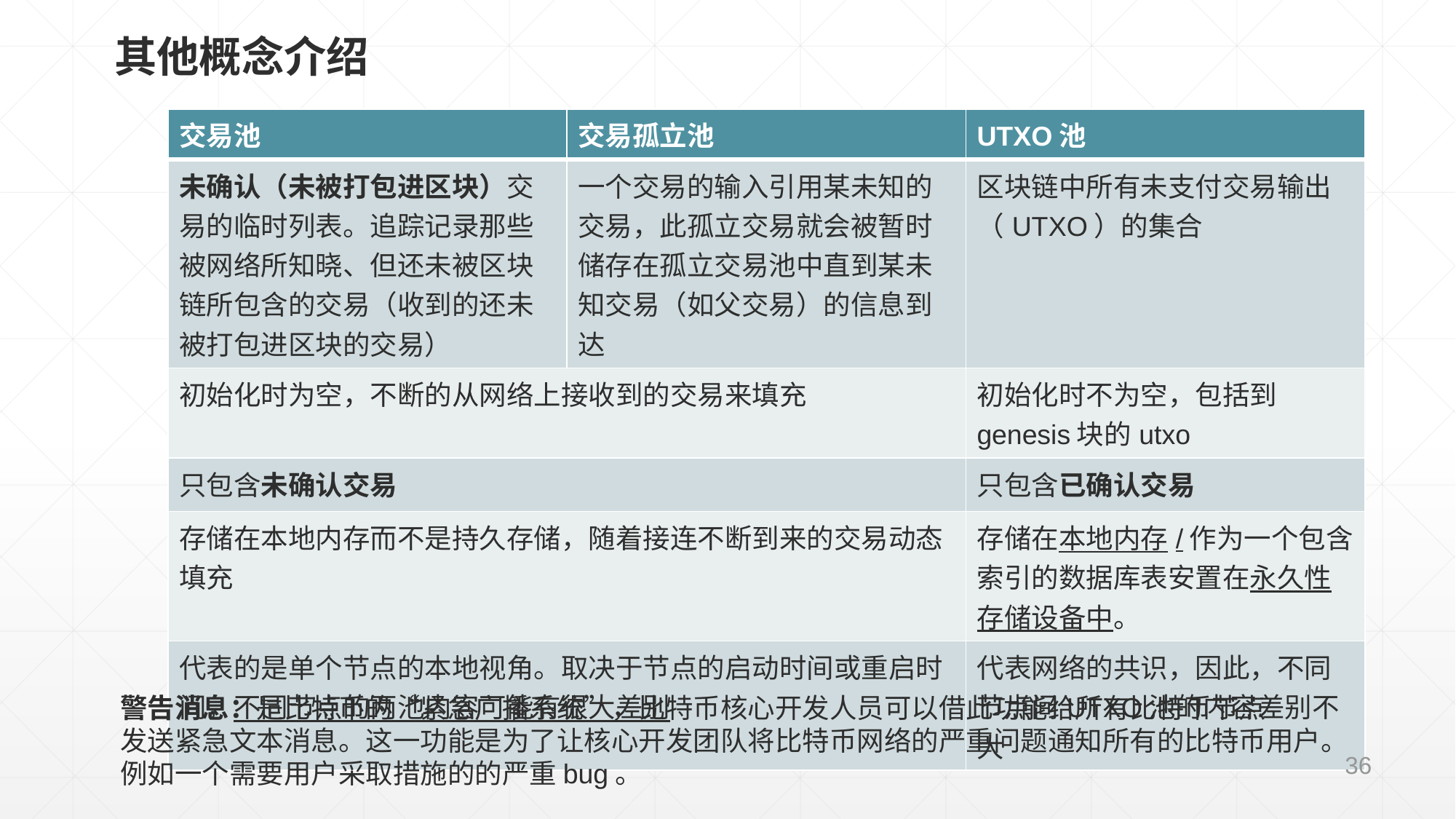

其他概念介绍
| 交易池 | 交易孤立池 | UTXO池 |
| --- | --- | --- |
| 未确认（未被打包进区块）交易的临时列表。追踪记录那些被网络所知晓、但还未被区块链所包含的交易（收到的还未被打包进区块的交易） | 一个交易的输入引用某未知的交易，此孤立交易就会被暂时储存在孤立交易池中直到某未知交易（如父交易）的信息到达 | 区块链中所有未支付交易输出（UTXO）的集合 |
| 初始化时为空，不断的从网络上接收到的交易来填充 |  | 初始化时不为空，包括到genesis块的utxo |
| 只包含未确认交易 |  | 只包含已确认交易 |
| 存储在本地内存而不是持久存储，随着接连不断到来的交易动态填充 |  | 存储在本地内存/作为一个包含索引的数据库表安置在永久性存储设备中。 |
| 代表的是单个节点的本地视角。取决于节点的启动时间或重启时间，不同节点的两池内容可能有很大差别 |  | 代表网络的共识，因此，不同节点间UTXO池的内容差别不大 |
警告消息：是比特币的“紧急广播系统”，比特币核心开发人员可以借此功能给所有比特币节点
发送紧急文本消息。这一功能是为了让核心开发团队将比特币网络的严重问题通知所有的比特币用户。
例如一个需要用户采取措施的的严重bug。
36